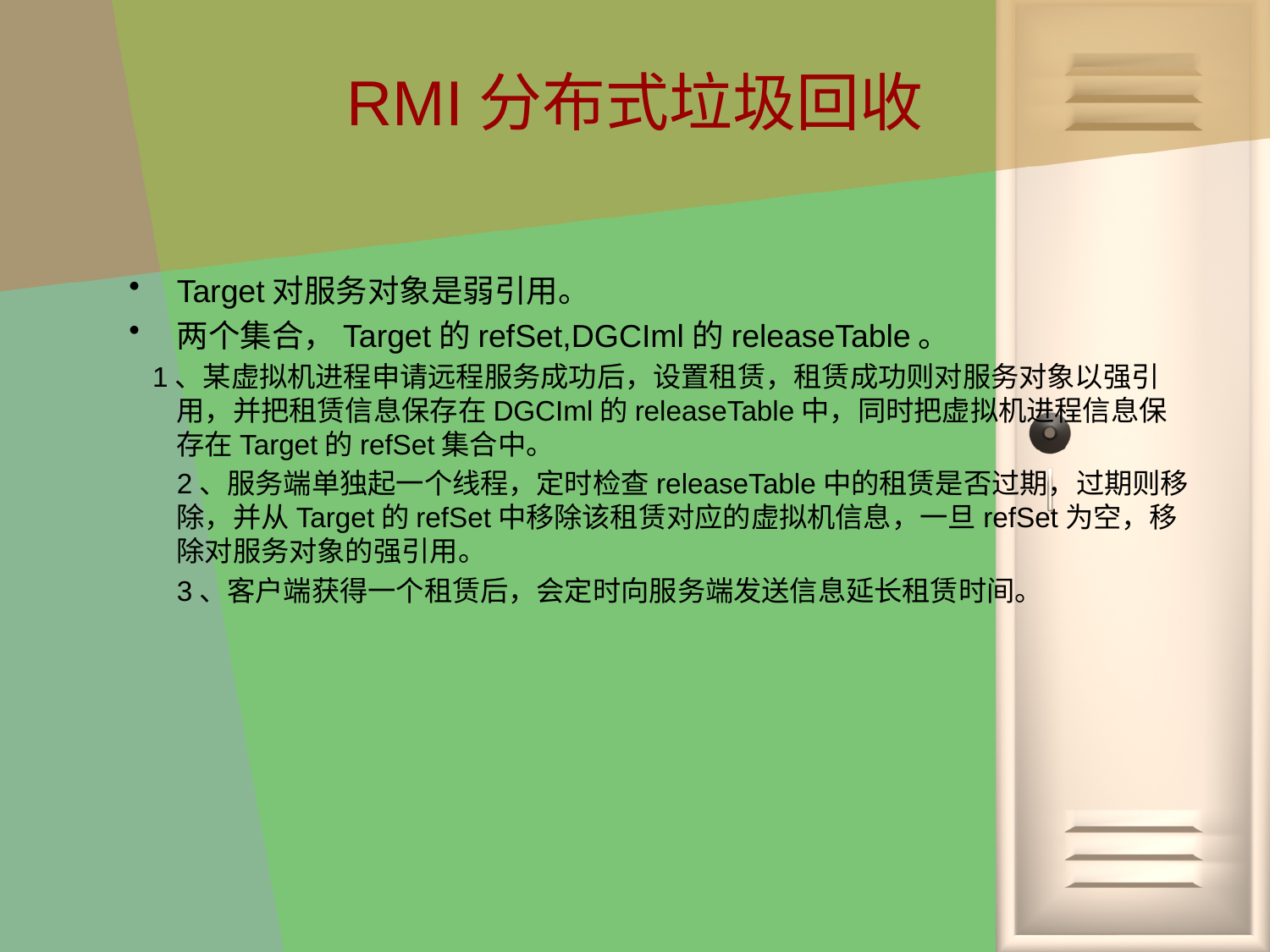

# RMI分布式垃圾回收
Target对服务对象是弱引用。
两个集合，Target的refSet,DGCIml的releaseTable。
   1、某虚拟机进程申请远程服务成功后，设置租赁，租赁成功则对服务对象以强引用，并把租赁信息保存在DGCIml的releaseTable中，同时把虚拟机进程信息保存在Target的refSet集合中。
	2、服务端单独起一个线程，定时检查releaseTable中的租赁是否过期，过期则移除，并从Target的refSet中移除该租赁对应的虚拟机信息，一旦refSet为空，移除对服务对象的强引用。
	3、客户端获得一个租赁后，会定时向服务端发送信息延长租赁时间。